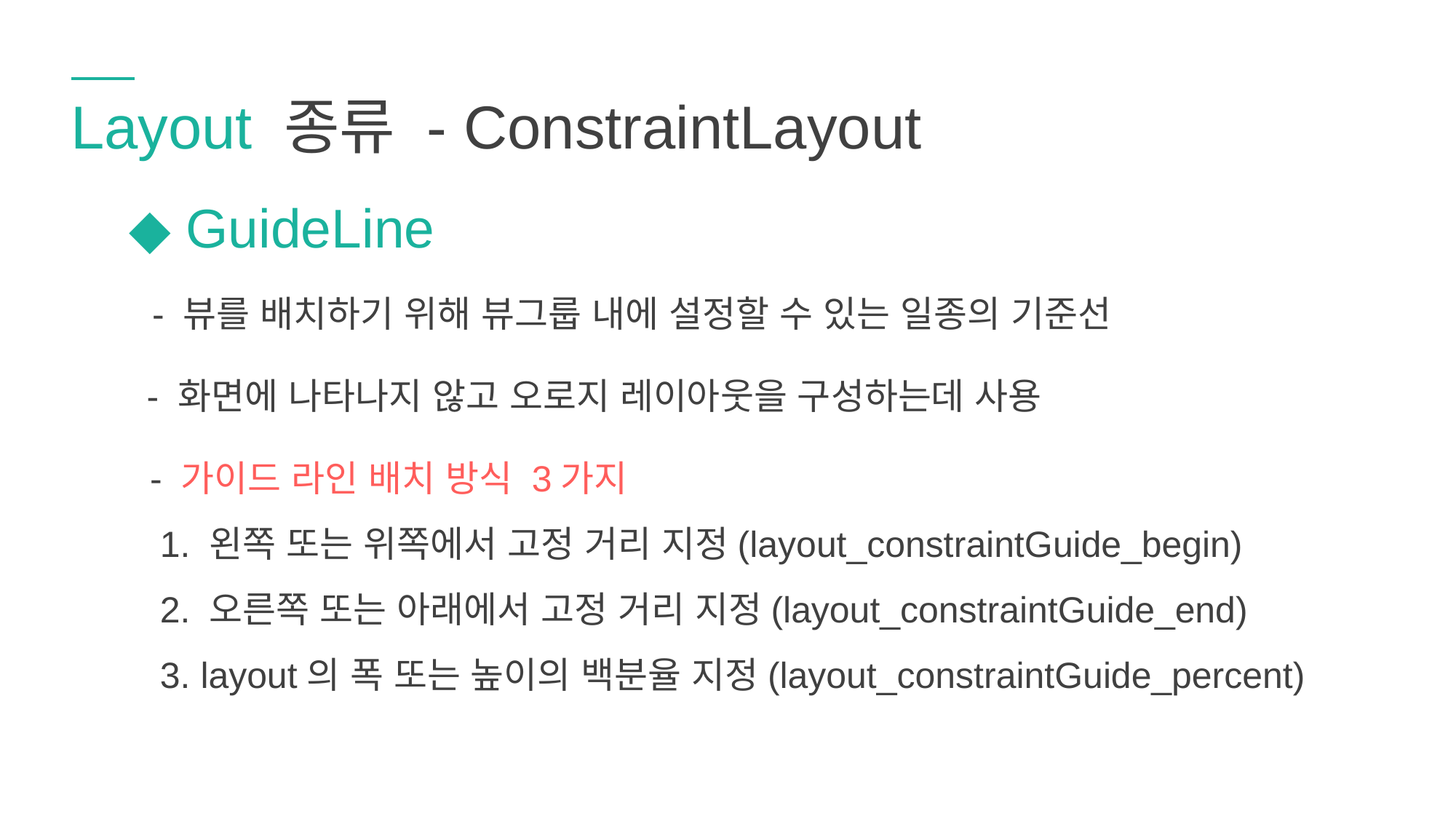

Layout 종류 - ConstraintLayout
◆ GuideLine
- 뷰를 배치하기 위해 뷰그룹 내에 설정할 수 있는 일종의 기준선
- 화면에 나타나지 않고 오로지 레이아웃을 구성하는데 사용
- 가이드 라인 배치 방식 3가지
 1. 왼쪽 또는 위쪽에서 고정 거리 지정(layout_constraintGuide_begin)
 2. 오른쪽 또는 아래에서 고정 거리 지정(layout_constraintGuide_end)
 3. layout의 폭 또는 높이의 백분율 지정(layout_constraintGuide_percent)